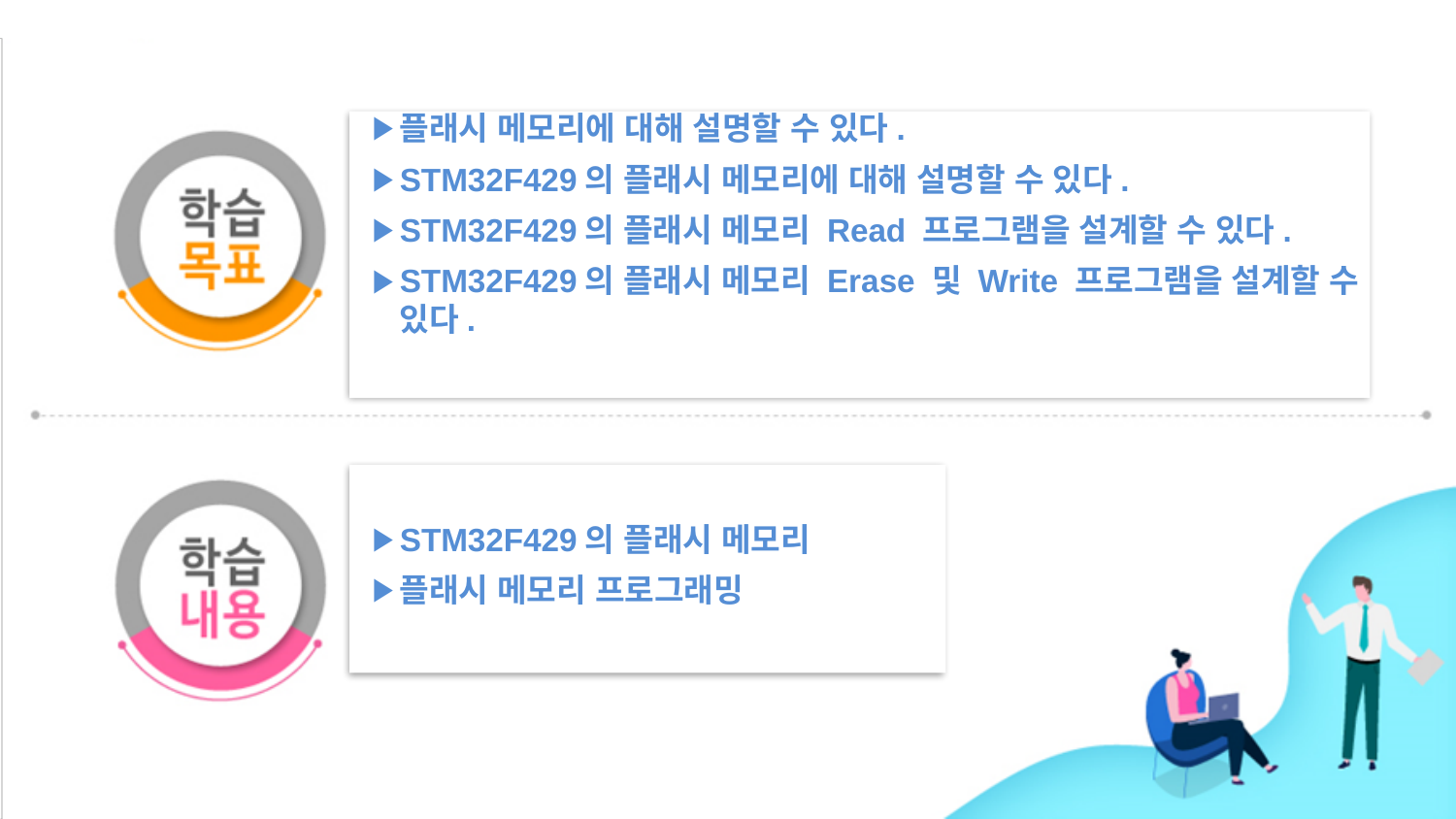

플래시 메모리에 대해 설명할 수 있다.
STM32F429의 플래시 메모리에 대해 설명할 수 있다.
STM32F429의 플래시 메모리 Read 프로그램을 설계할 수 있다.
STM32F429의 플래시 메모리 Erase 및 Write 프로그램을 설계할 수 있다.
STM32F429의 플래시 메모리
플래시 메모리 프로그래밍